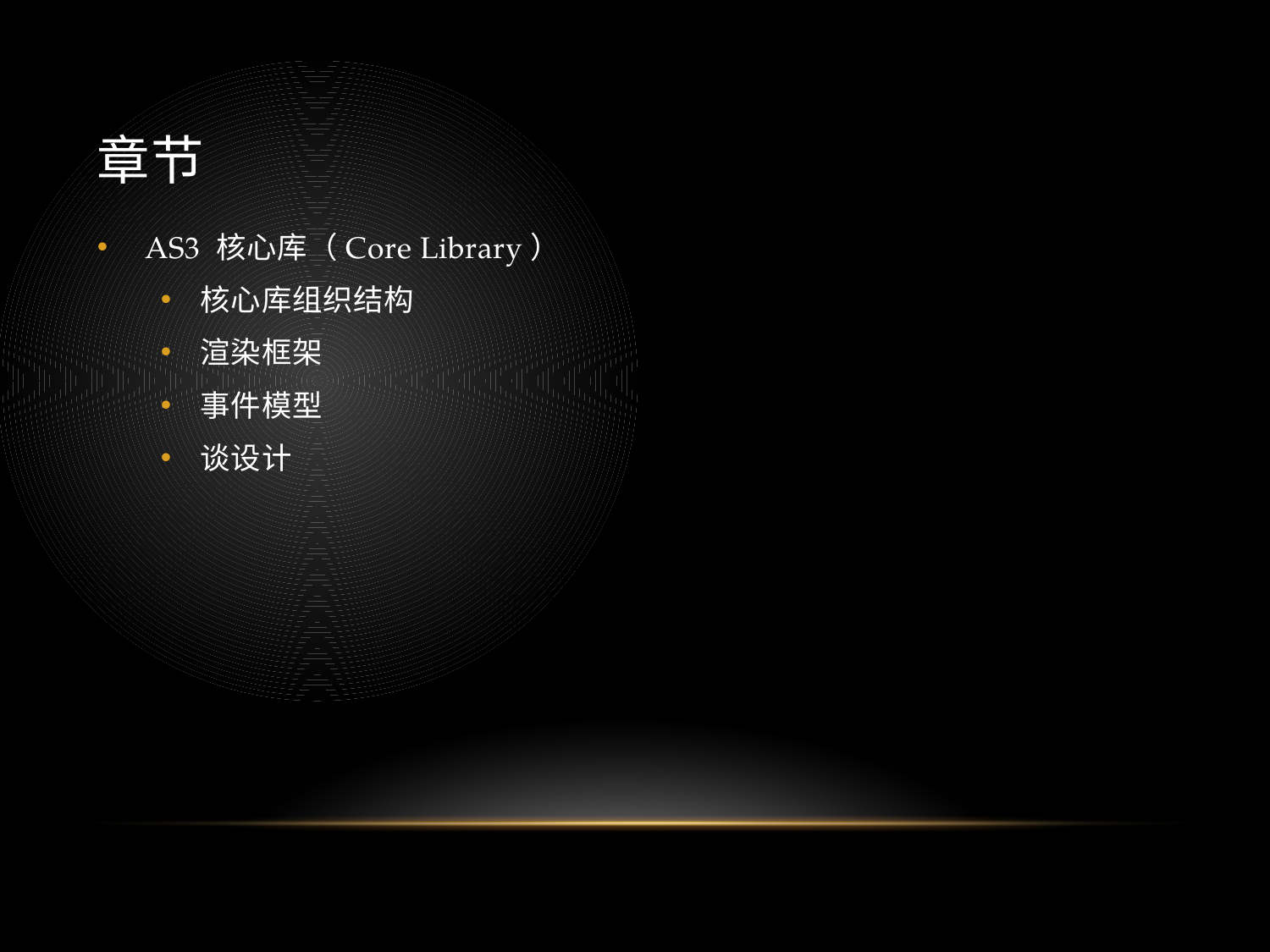

# 章节
AS3 核心库（Core Library）
核心库组织结构
渲染框架
事件模型
谈设计